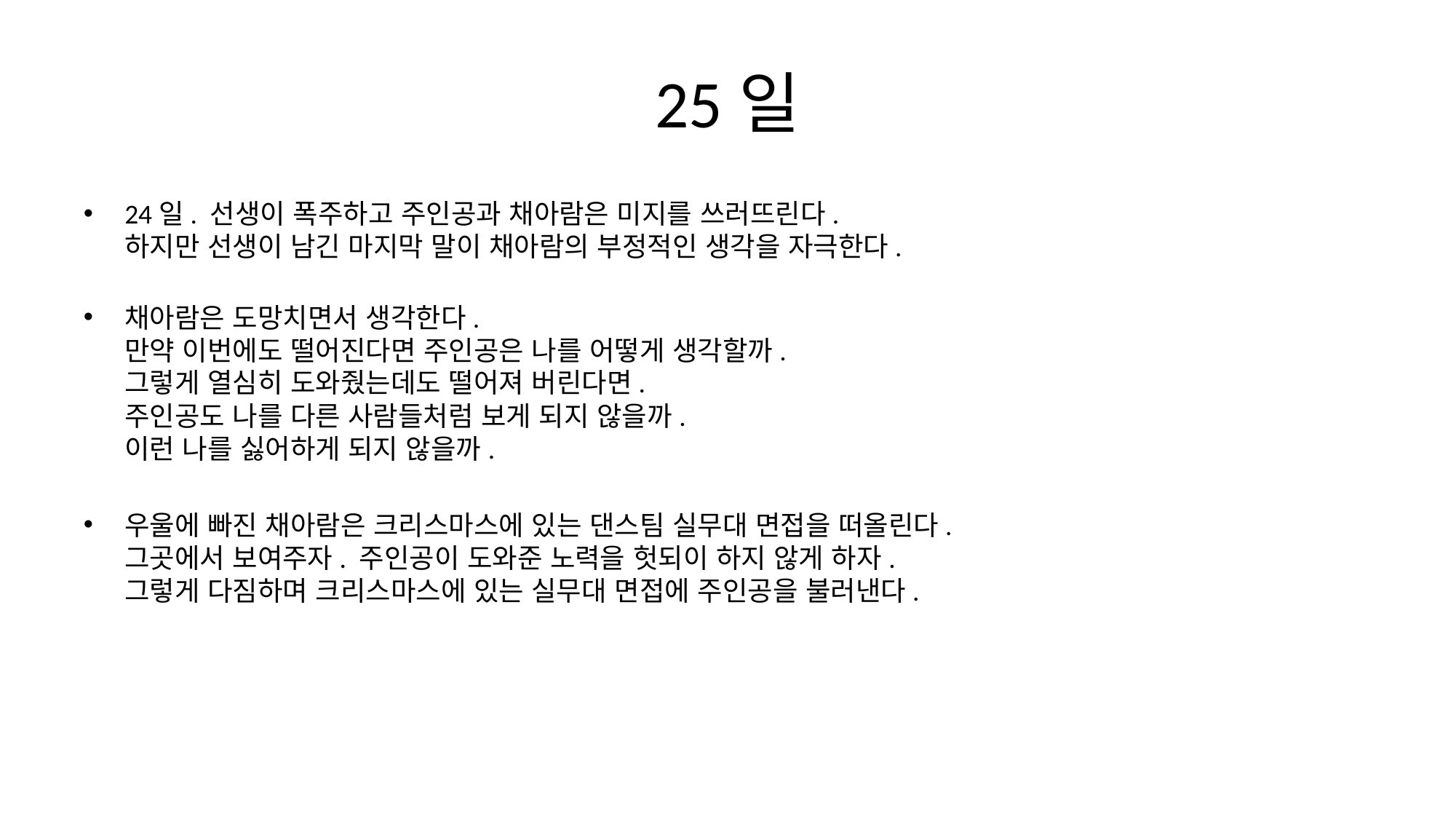

# 25일
24일. 선생이 폭주하고 주인공과 채아람은 미지를 쓰러뜨린다.
하지만 선생이 남긴 마지막 말이 채아람의 부정적인 생각을 자극한다.
채아람은 도망치면서 생각한다.
만약 이번에도 떨어진다면 주인공은 나를 어떻게 생각할까.
그렇게 열심히 도와줬는데도 떨어져 버린다면.
주인공도 나를 다른 사람들처럼 보게 되지 않을까.
이런 나를 싫어하게 되지 않을까.

우울에 빠진 채아람은 크리스마스에 있는 댄스팀 실무대 면접을 떠올린다.
그곳에서 보여주자. 주인공이 도와준 노력을 헛되이 하지 않게 하자.
그렇게 다짐하며 크리스마스에 있는 실무대 면접에 주인공을 불러낸다.